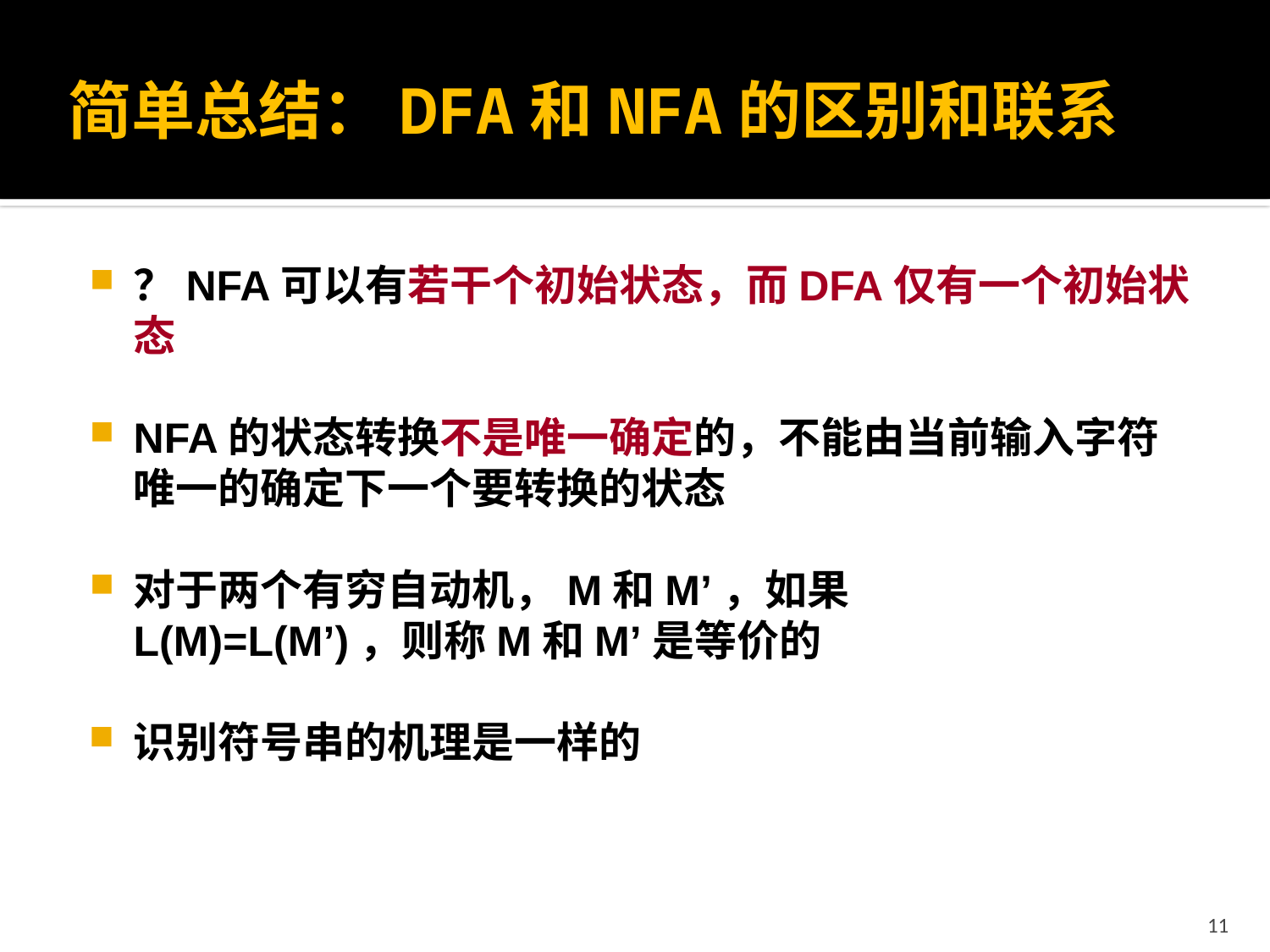

# 简单总结：DFA和NFA的区别和联系
？NFA可以有若干个初始状态，而DFA仅有一个初始状态

NFA的状态转换不是唯一确定的，不能由当前输入字符唯一的确定下一个要转换的状态

对于两个有穷自动机，M和M’，如果
	L(M)=L(M’)，则称M和M’是等价的

识别符号串的机理是一样的
11